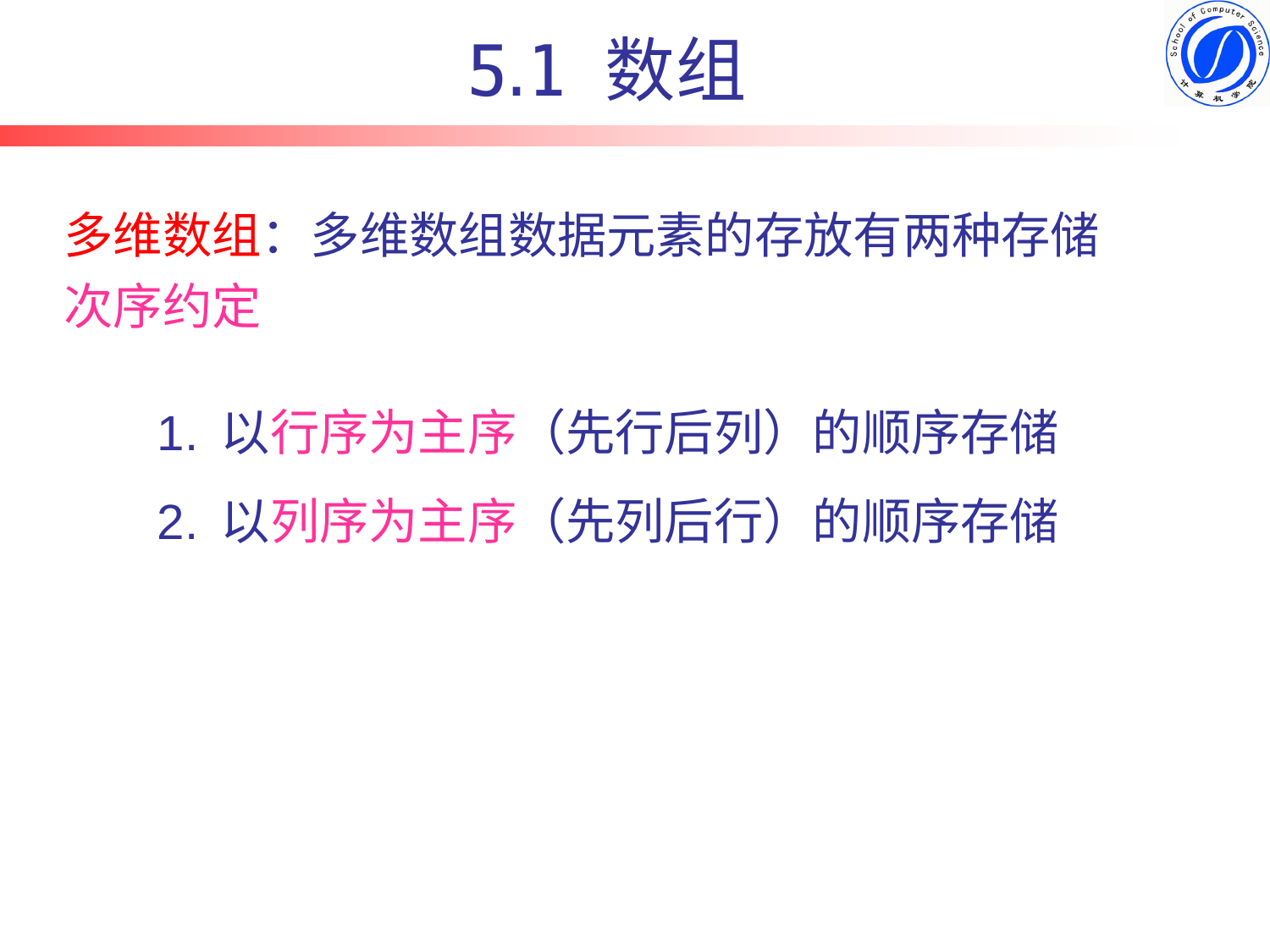

5.1 数组
多维数组：多维数组数据元素的存放有两种存储次序约定
以行序为主序（先行后列）的顺序存储
以列序为主序（先列后行）的顺序存储